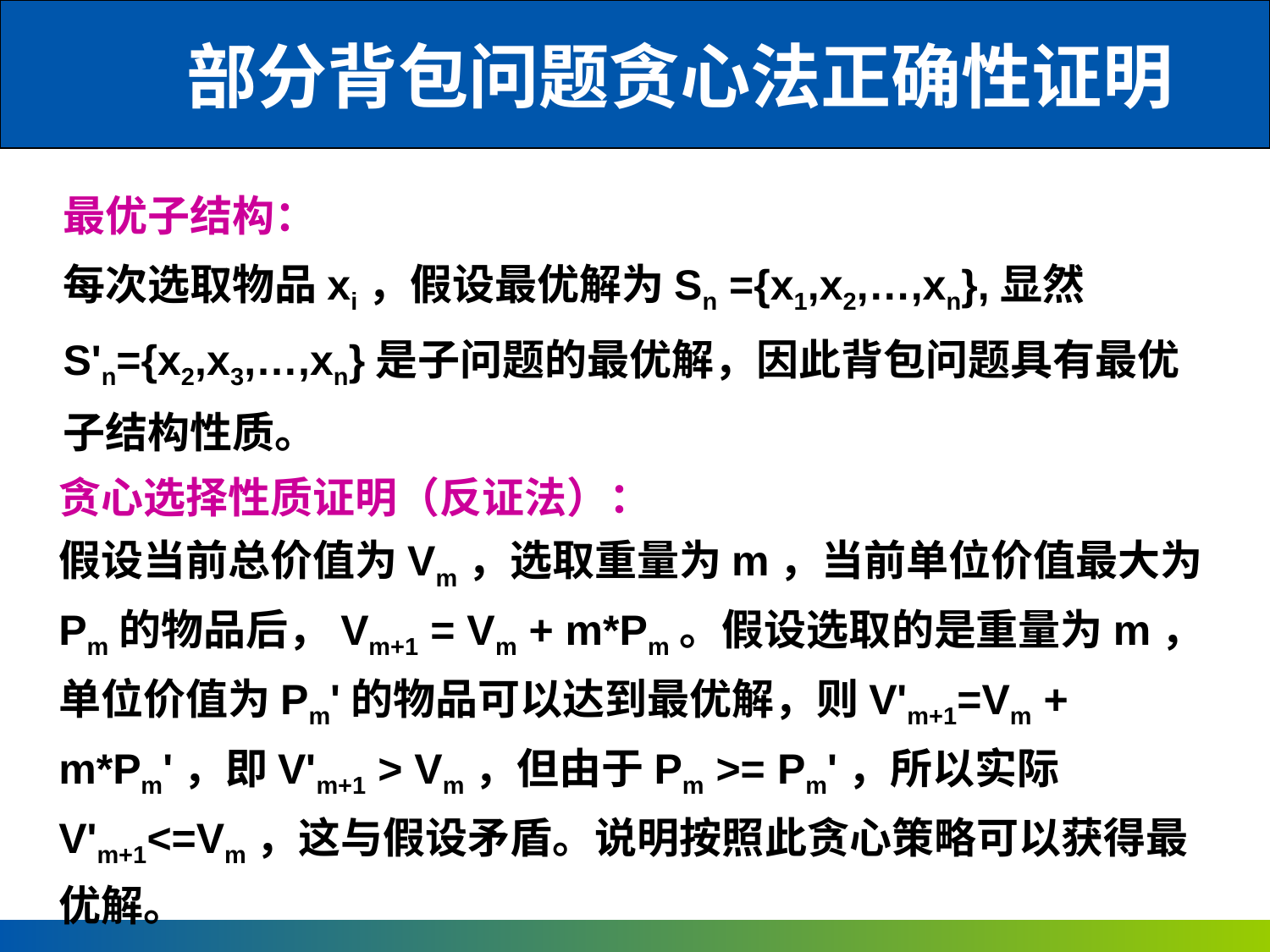

部分背包问题贪心法正确性证明
最优子结构：
每次选取物品xi，假设最优解为Sn ={x1,x2,…,xn},显然 S'n={x2,x3,…,xn}是子问题的最优解，因此背包问题具有最优子结构性质。
贪心选择性质证明（反证法）：
假设当前总价值为Vm，选取重量为m，当前单位价值最大为Pm的物品后，Vm+1 = Vm + m*Pm。假设选取的是重量为m，单位价值为Pm'的物品可以达到最优解，则V'm+1=Vm + m*Pm'，即V'm+1 > Vm，但由于Pm >= Pm'，所以实际V'm+1<=Vm，这与假设矛盾。说明按照此贪心策略可以获得最优解。